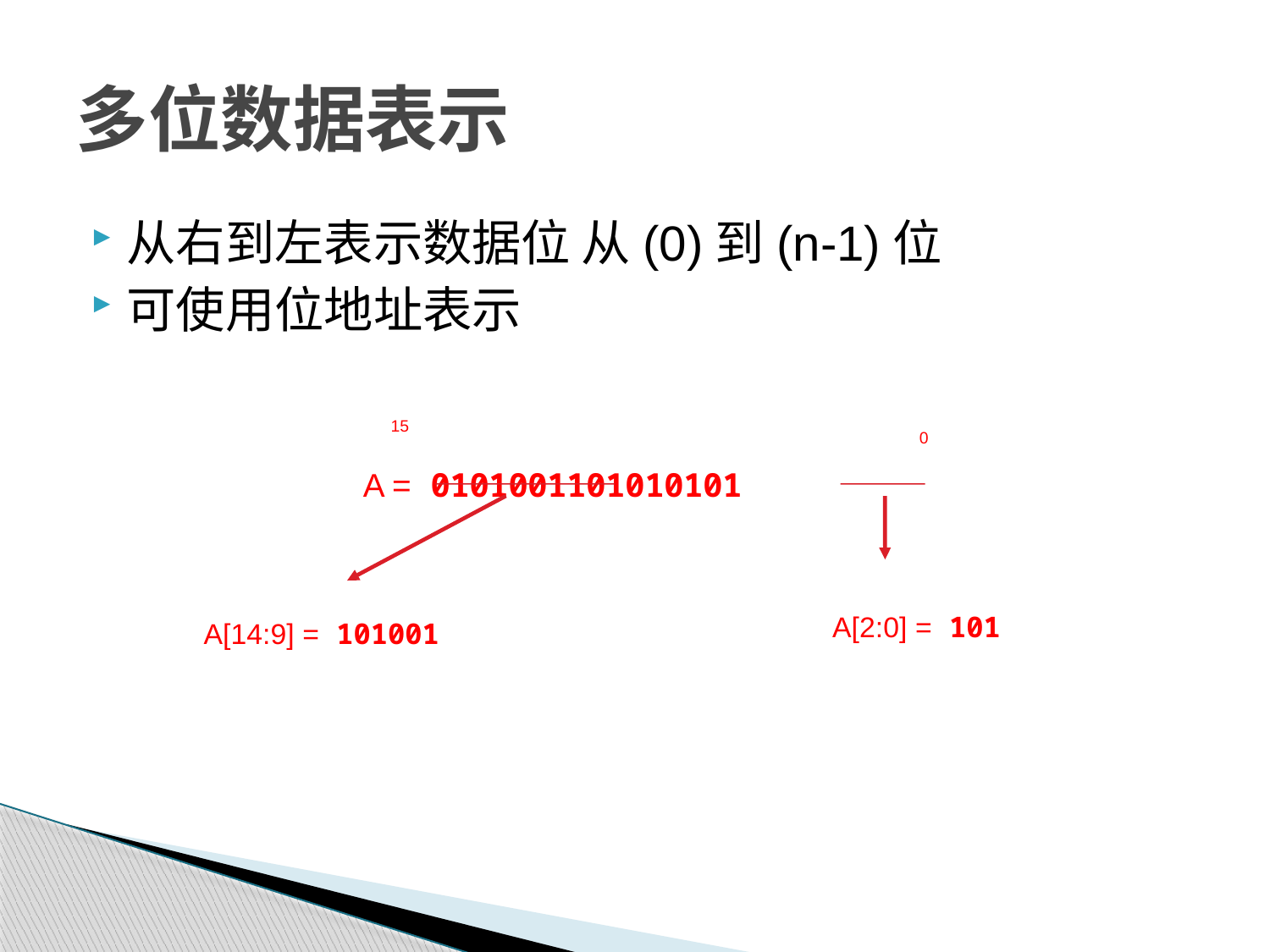

# 多位数据表示
从右到左表示数据位 从(0)到(n-1)位
可使用位地址表示

15
0
A = 0101001101010101

A[2:0] = 101
A[14:9] = 101001